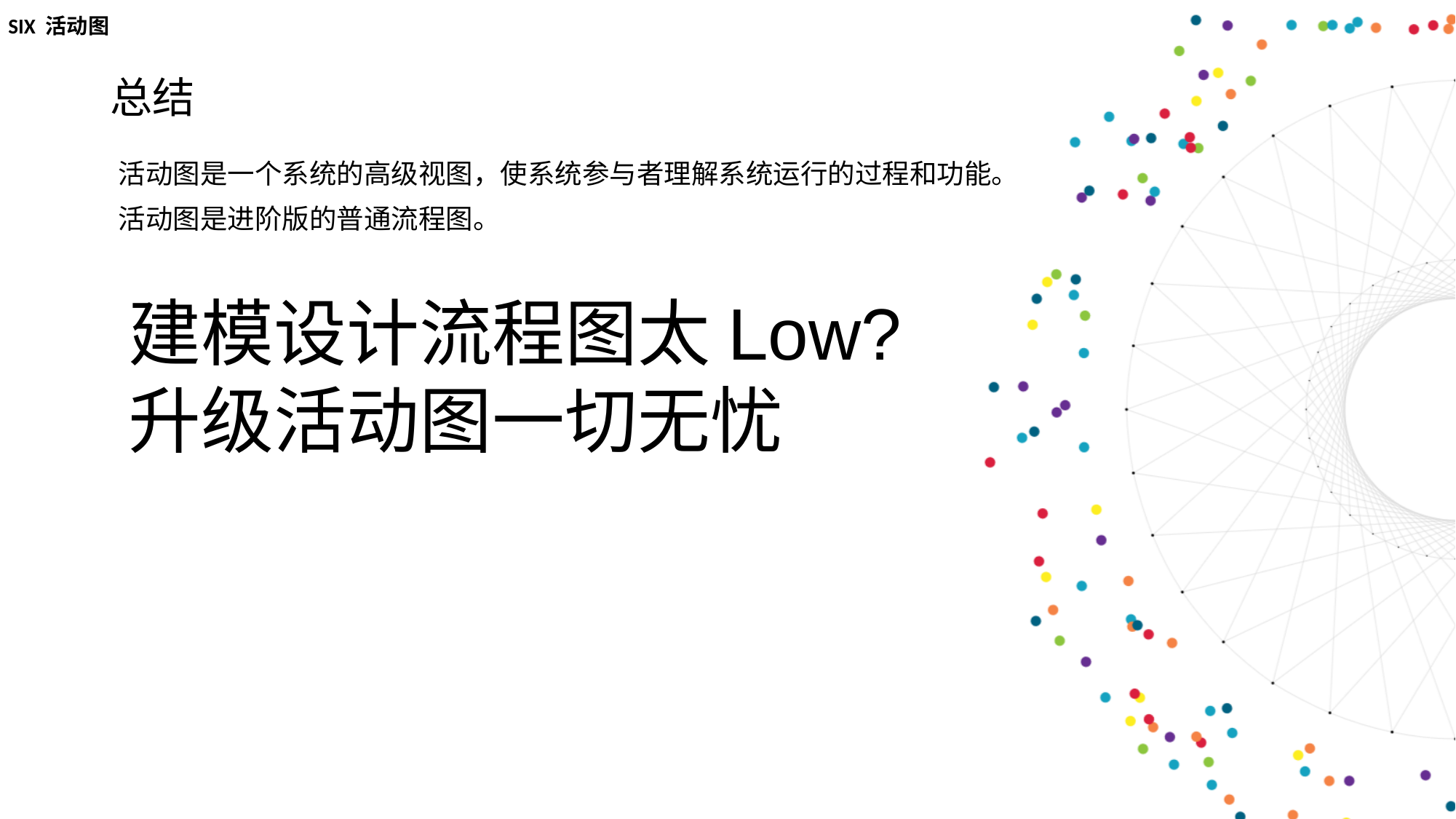

SIX 活动图
总结
活动图是一个系统的高级视图，使系统参与者理解系统运行的过程和功能。
活动图是进阶版的普通流程图。
建模设计流程图太Low?
升级活动图一切无忧